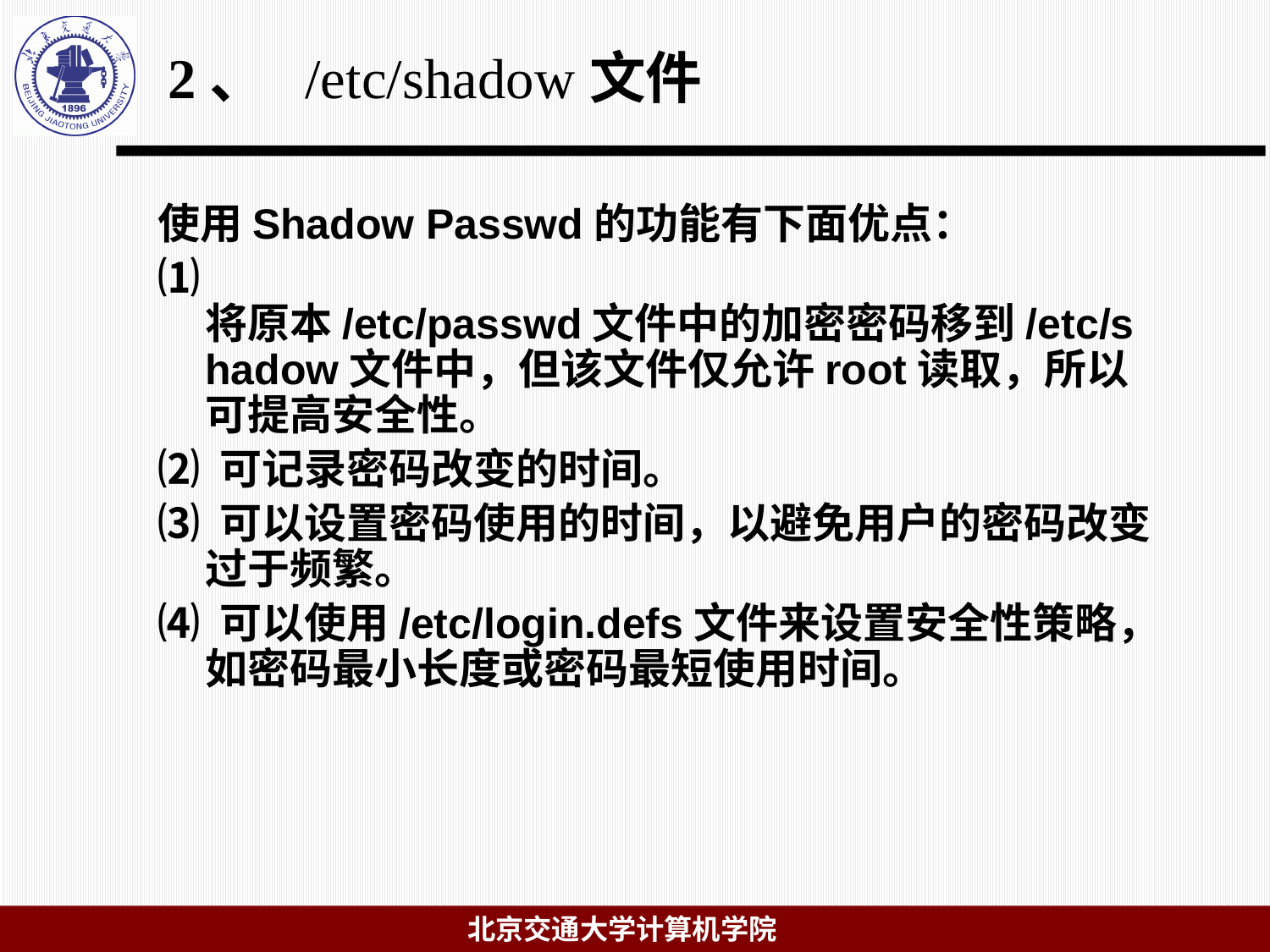

# 2、  /etc/shadow文件
使用Shadow Passwd的功能有下面优点：
⑴ 将原本/etc/passwd文件中的加密密码移到/etc/shadow文件中，但该文件仅允许root读取，所以可提高安全性。
⑵ 可记录密码改变的时间。
⑶ 可以设置密码使用的时间，以避免用户的密码改变过于频繁。
⑷ 可以使用/etc/login.defs文件来设置安全性策略，如密码最小长度或密码最短使用时间。